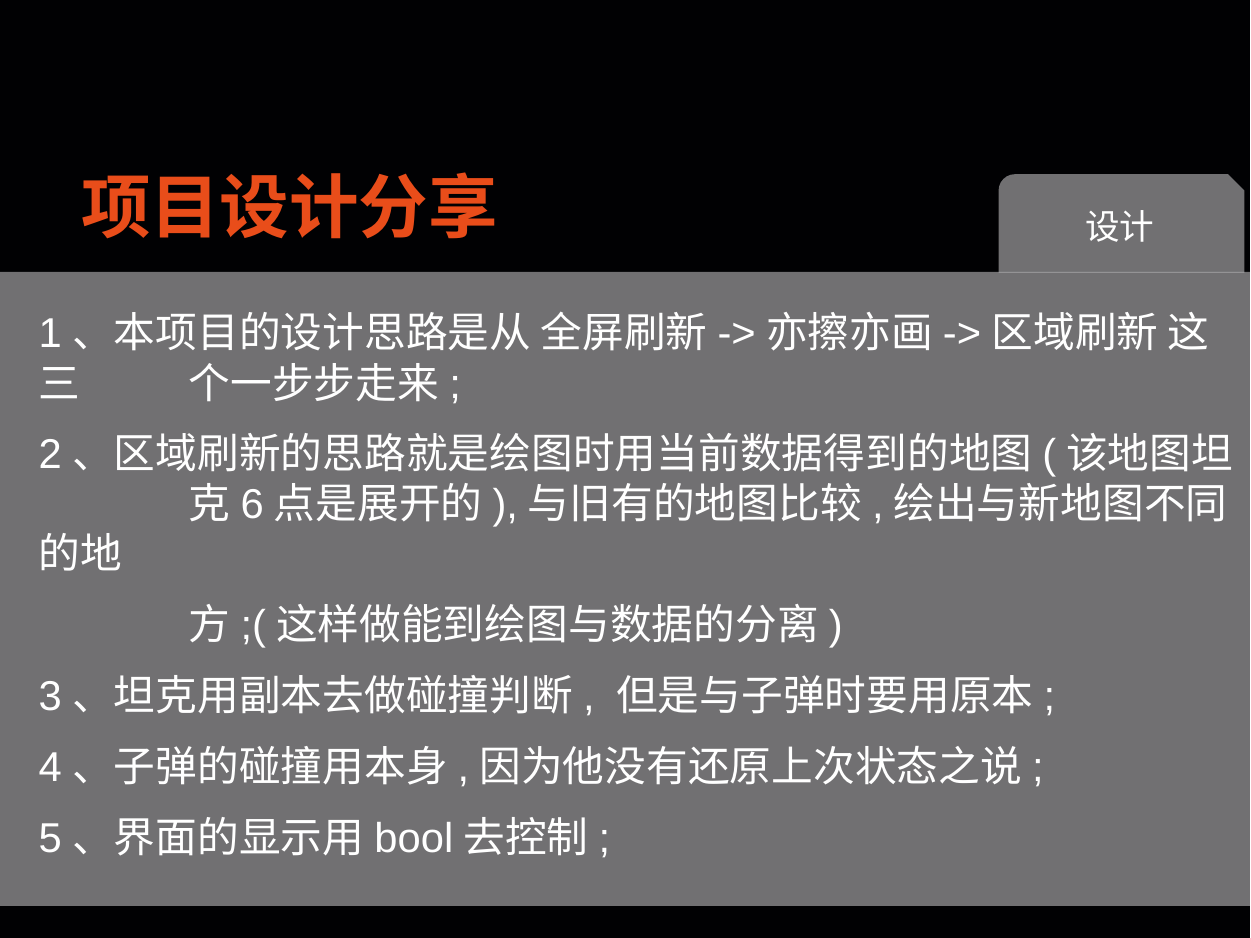

项目设计分享
设计
1、本项目的设计思路是从 全屏刷新->亦擦亦画->区域刷新 这三	个一步步走来;
2、区域刷新的思路就是绘图时用当前数据得到的地图(该地图坦	克6点是展开的),与旧有的地图比较,绘出与新地图不同的地
	方;(这样做能到绘图与数据的分离)
3、坦克用副本去做碰撞判断, 但是与子弹时要用原本;
4、子弹的碰撞用本身,因为他没有还原上次状态之说;
5、界面的显示用bool去控制;